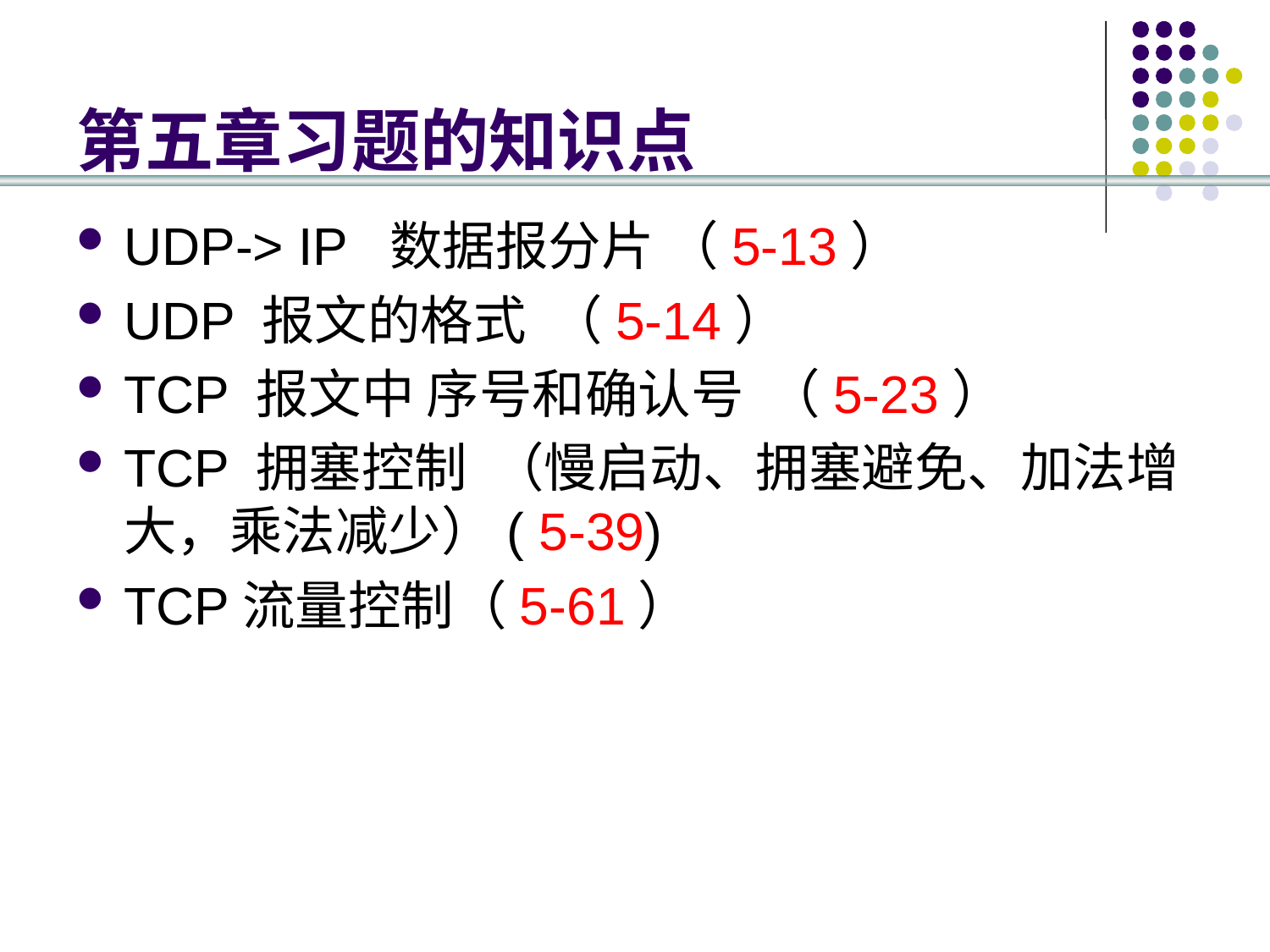

# 第五章习题的知识点
UDP-> IP  数据报分片 （5-13）
UDP 报文的格式  （5-14）
TCP 报文中 序号和确认号  （5-23）
TCP 拥塞控制  （慢启动、拥塞避免、加法增大，乘法减少）( 5-39)
TCP流量控制（5-61）